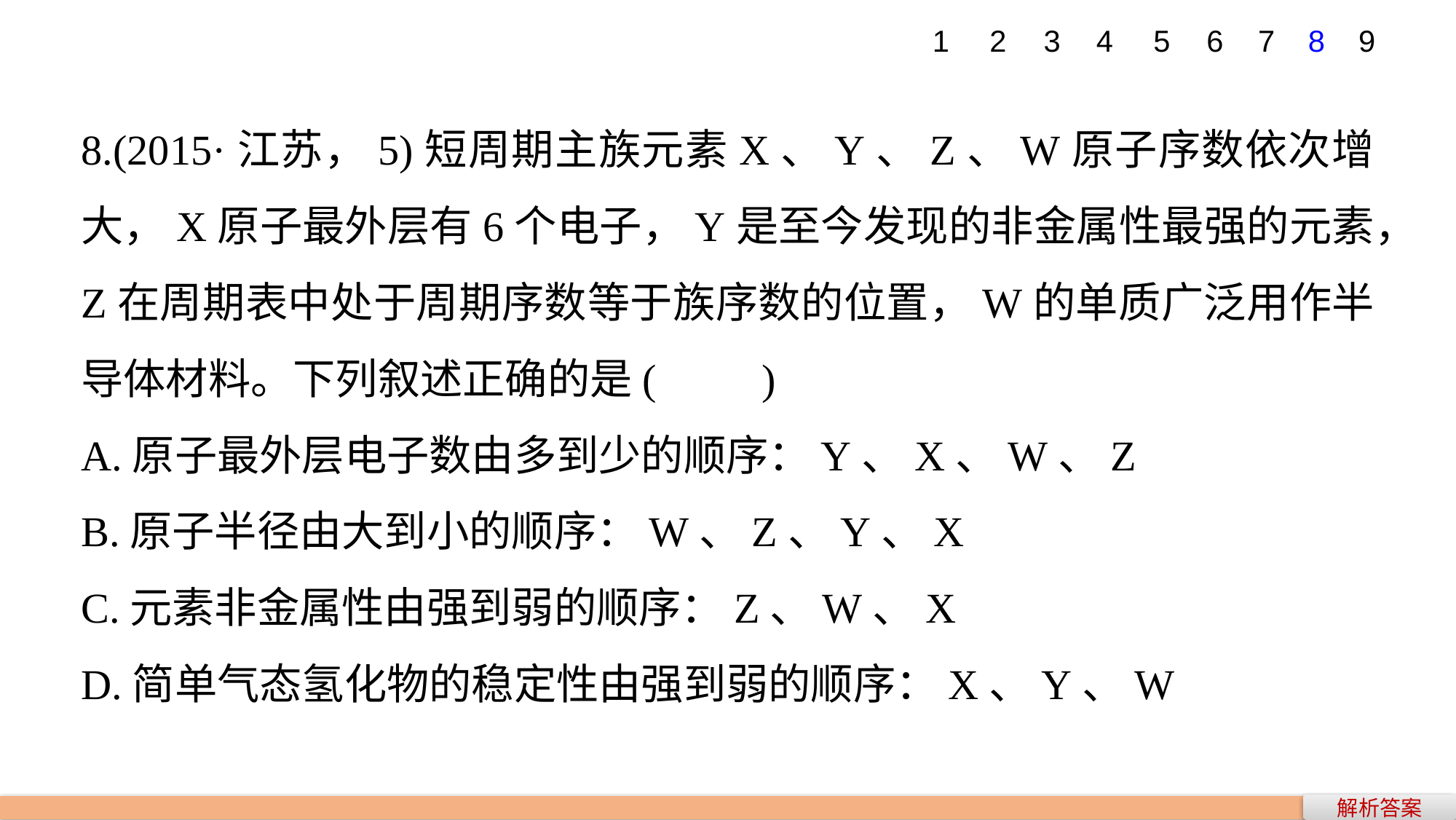

6
7
8
9
1
2
3
4
5
8.(2015·江苏，5)短周期主族元素X、Y、Z、W原子序数依次增大，X原子最外层有6个电子，Y是至今发现的非金属性最强的元素，Z在周期表中处于周期序数等于族序数的位置，W的单质广泛用作半导体材料。下列叙述正确的是(　　)
A.原子最外层电子数由多到少的顺序：Y、X、W、Z
B.原子半径由大到小的顺序：W、Z、Y、X
C.元素非金属性由强到弱的顺序：Z、W、X
D.简单气态氢化物的稳定性由强到弱的顺序：X、Y、W
解析答案